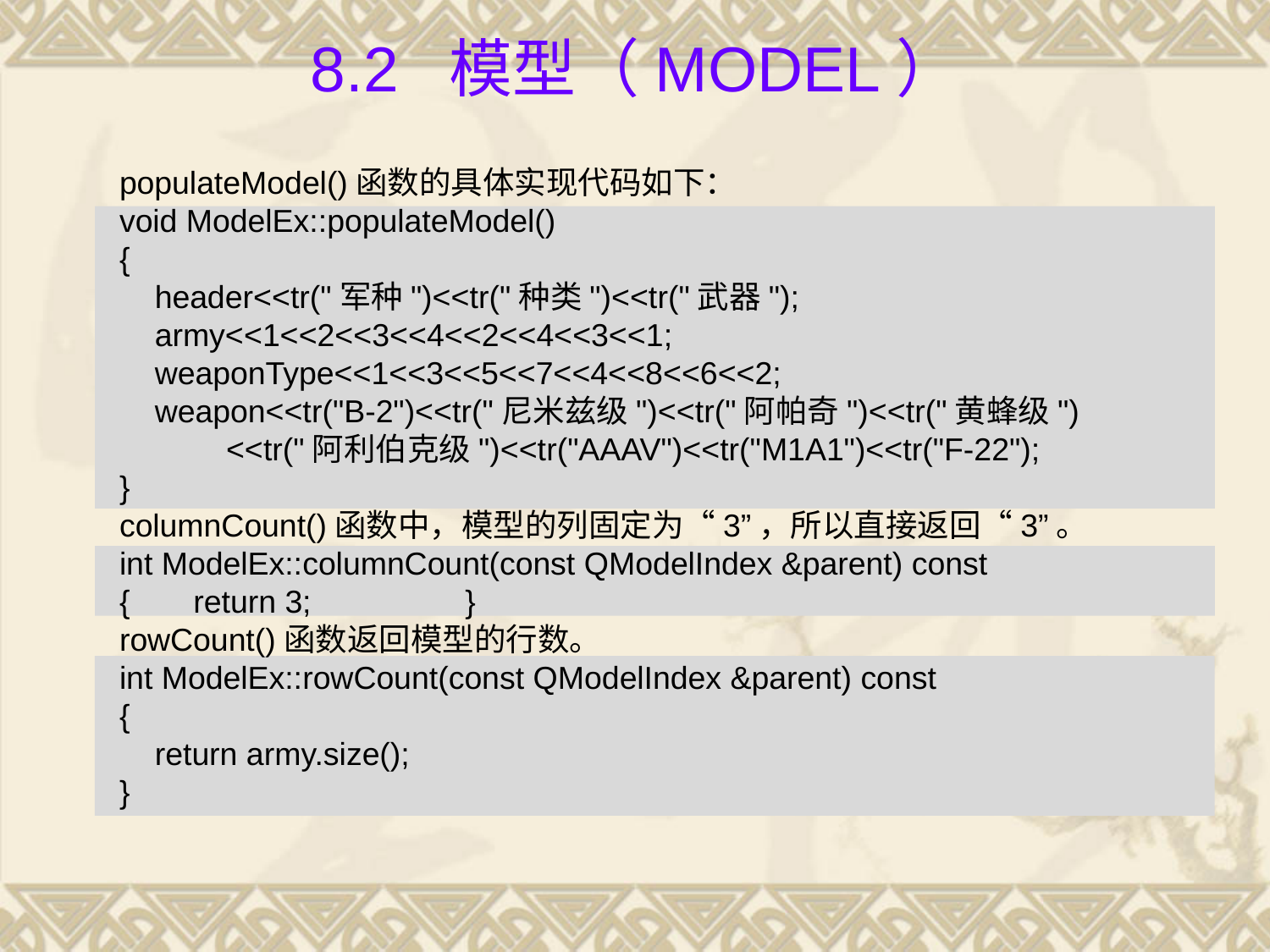

# 8.2  模型（Model）
populateModel()函数的具体实现代码如下：
void ModelEx::populateModel()
{
    header<<tr("军种")<<tr("种类")<<tr("武器");
    army<<1<<2<<3<<4<<2<<4<<3<<1;
    weaponType<<1<<3<<5<<7<<4<<8<<6<<2;
    weapon<<tr("B-2")<<tr("尼米兹级")<<tr("阿帕奇")<<tr("黄蜂级")
            <<tr("阿利伯克级")<<tr("AAAV")<<tr("M1A1")<<tr("F-22");
}
columnCount()函数中，模型的列固定为“3”，所以直接返回“3”。
int ModelEx::columnCount(const QModelIndex &parent) const
{	 return 3;	   }
rowCount()函数返回模型的行数。
int ModelEx::rowCount(const QModelIndex &parent) const
{
    return army.size();
}